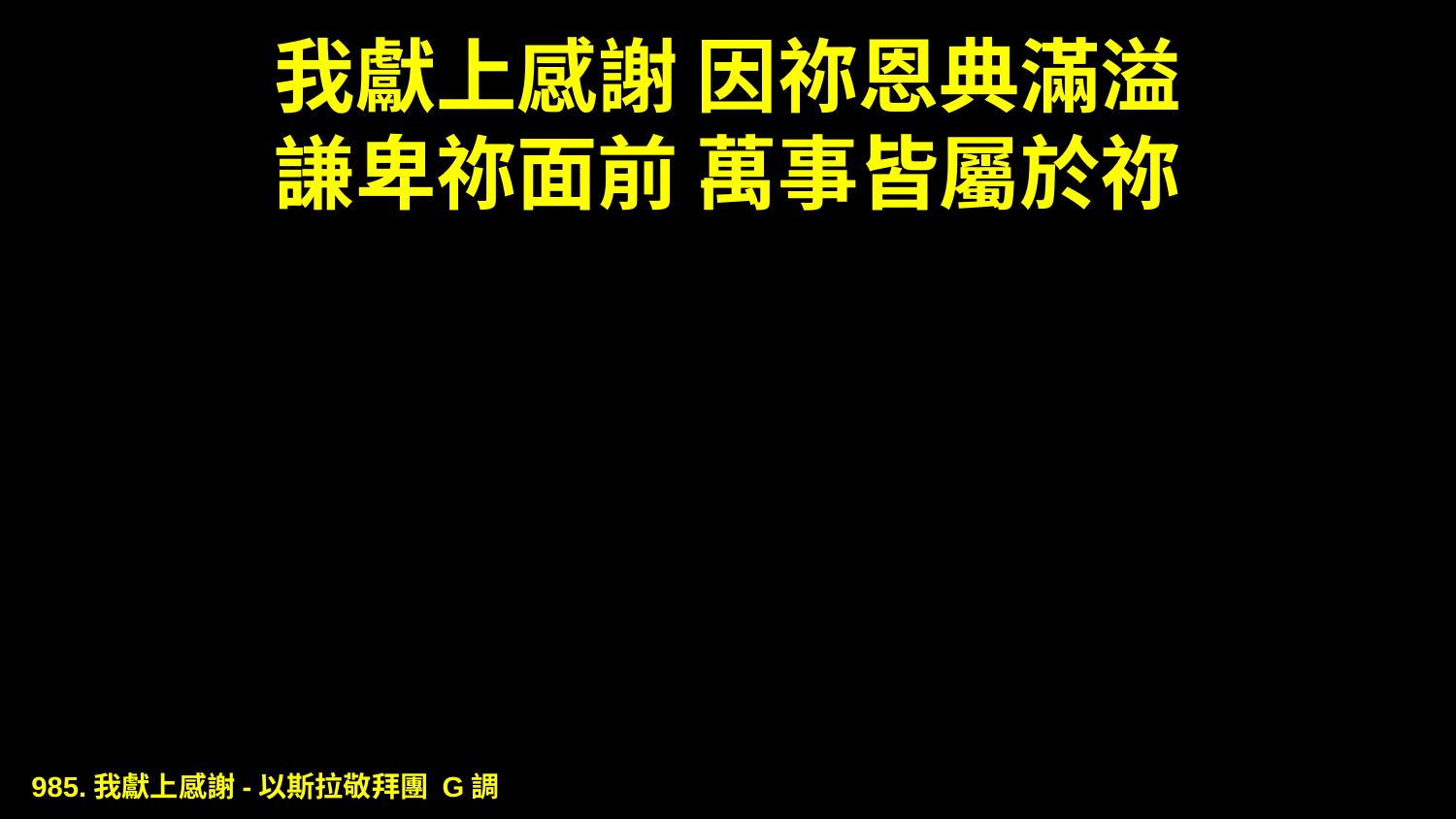

# 我獻上感謝 因祢恩典滿溢 謙卑祢面前 萬事皆屬於祢
985.我獻上感謝-以斯拉敬拜團 G調